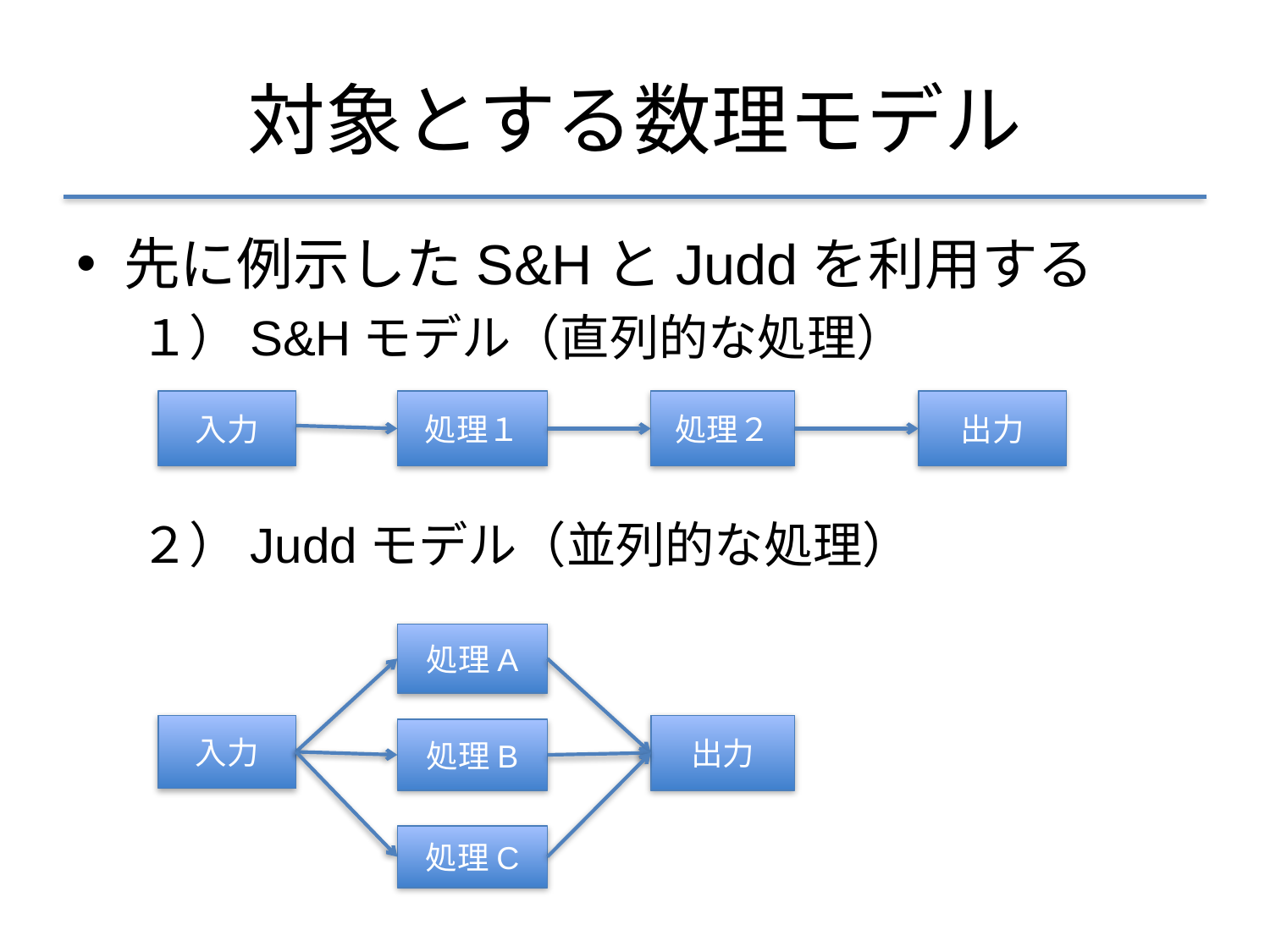

# 対象とする数理モデル
先に例示したS&HとJuddを利用する
１）S&Hモデル（直列的な処理）

２）Juddモデル（並列的な処理）

入力
処理１
処理２
出力
処理A
入力
出力
処理B
処理C